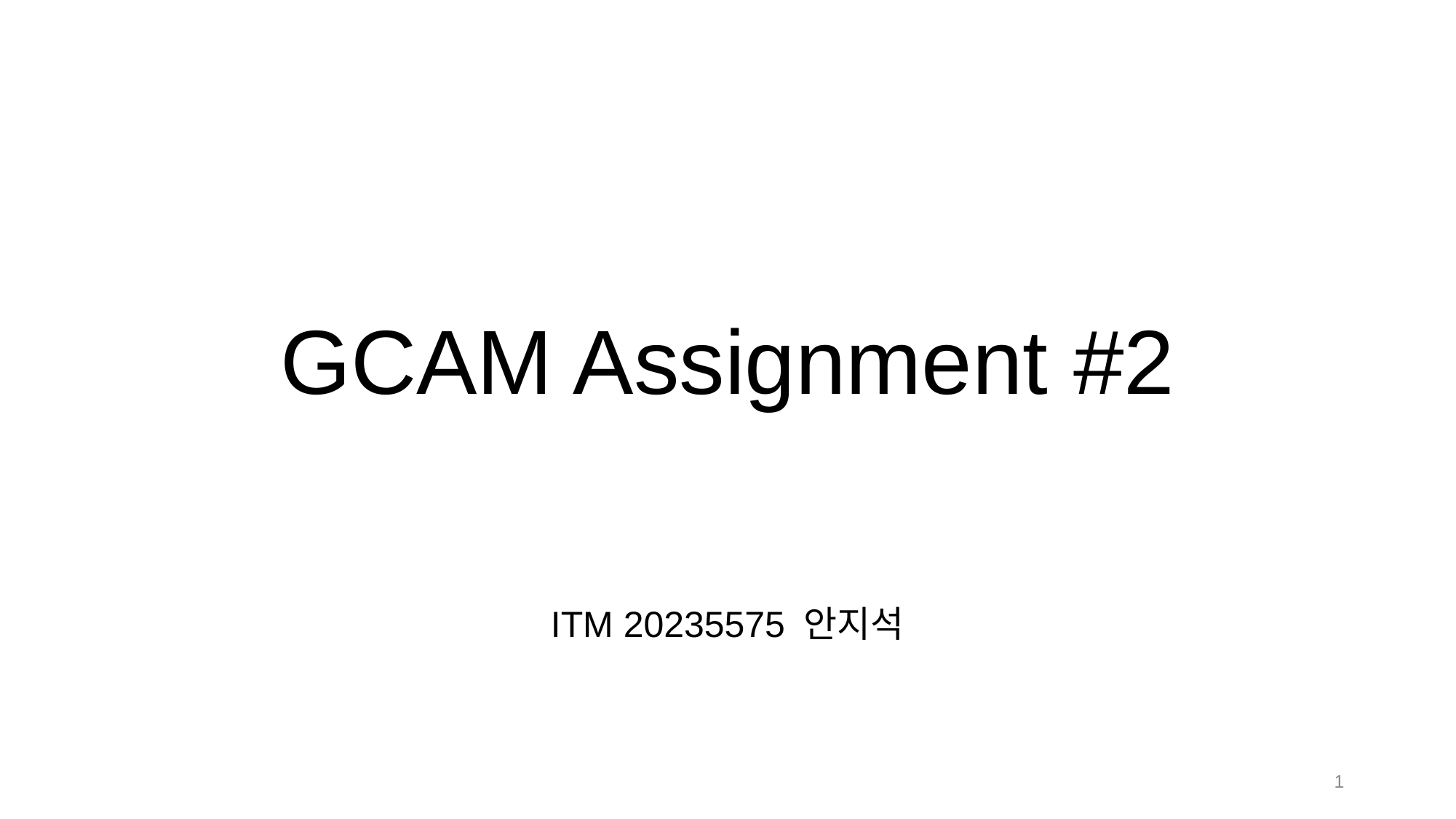

# GCAM Assignment #2

ITM 20235575 안지석
1